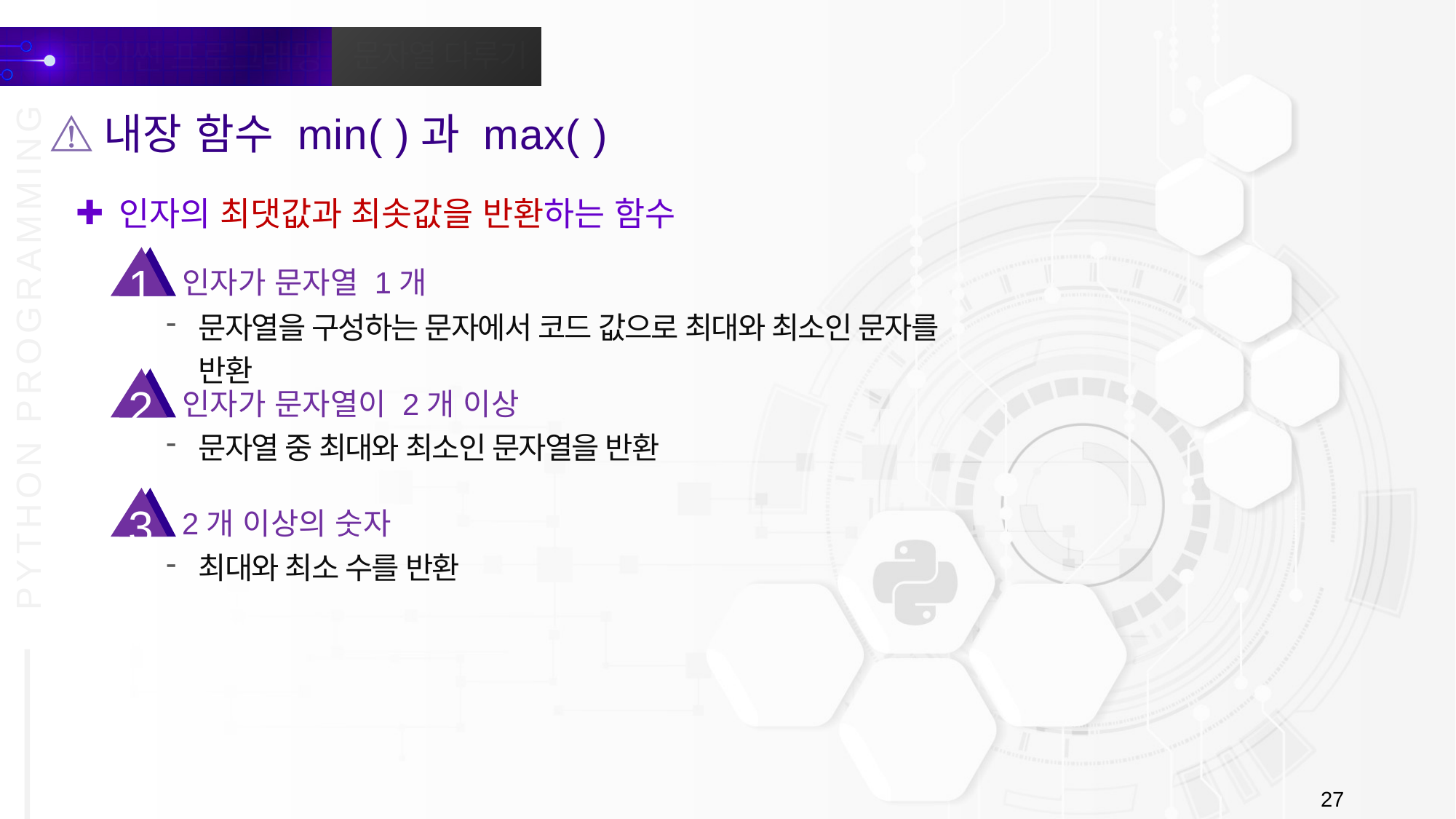

내장 함수 min( )과 max( )
인자의 최댓값과 최솟값을 반환하는 함수

1
인자가 문자열 1개
문자열을 구성하는 문자에서 코드 값으로 최대와 최소인 문자를 반환

2
인자가 문자열이 2개 이상
문자열 중 최대와 최소인 문자열을 반환

3
2개 이상의 숫자
최대와 최소 수를 반환
27